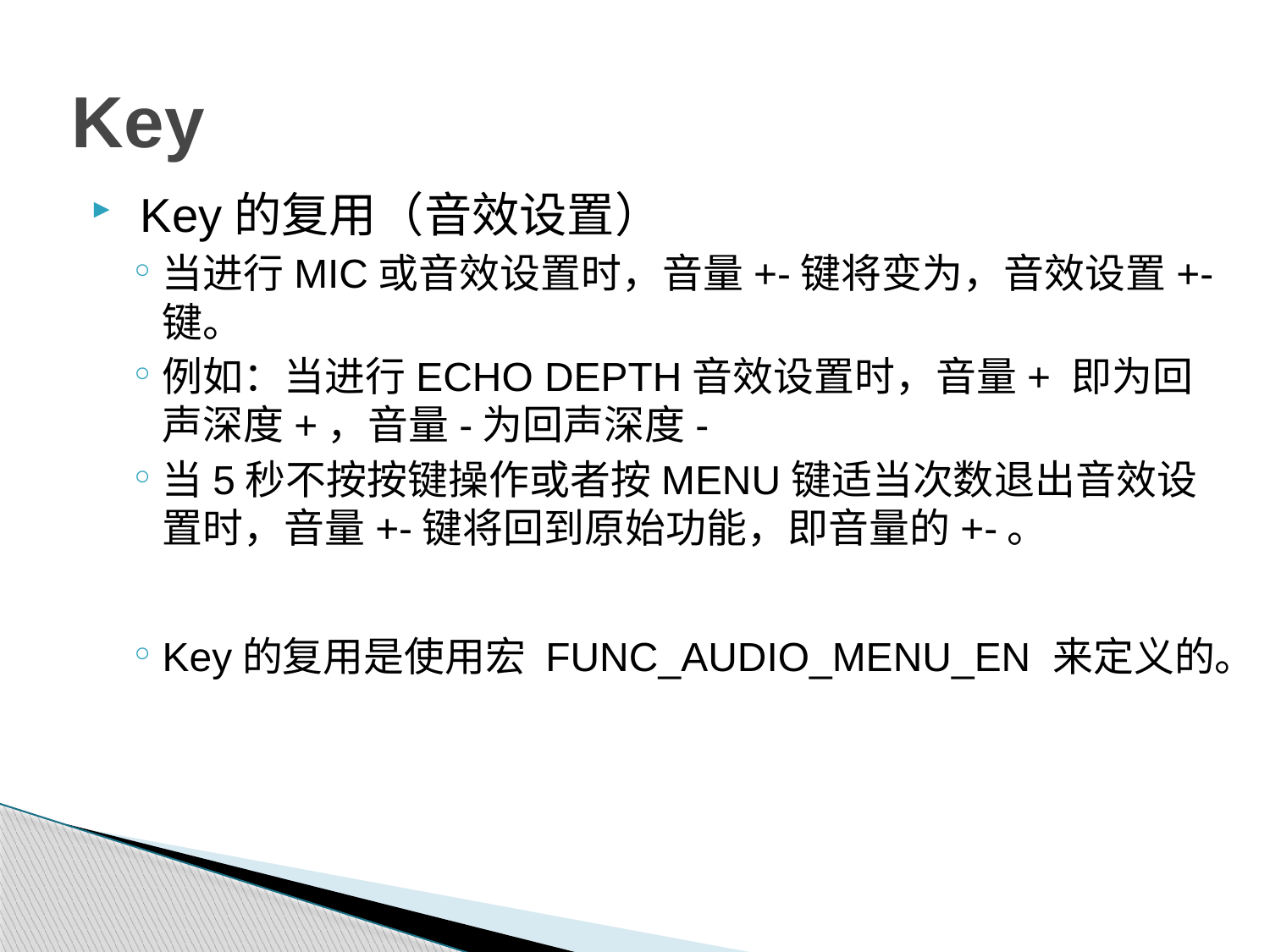

# Key
 Key的复用（音效设置）
当进行MIC或音效设置时，音量+-键将变为，音效设置+-键。
例如：当进行ECHO DEPTH音效设置时，音量+ 即为回声深度+，音量-为回声深度-
当5秒不按按键操作或者按MENU键适当次数退出音效设置时，音量+-键将回到原始功能，即音量的+-。

Key的复用是使用宏 FUNC_AUDIO_MENU_EN 来定义的。